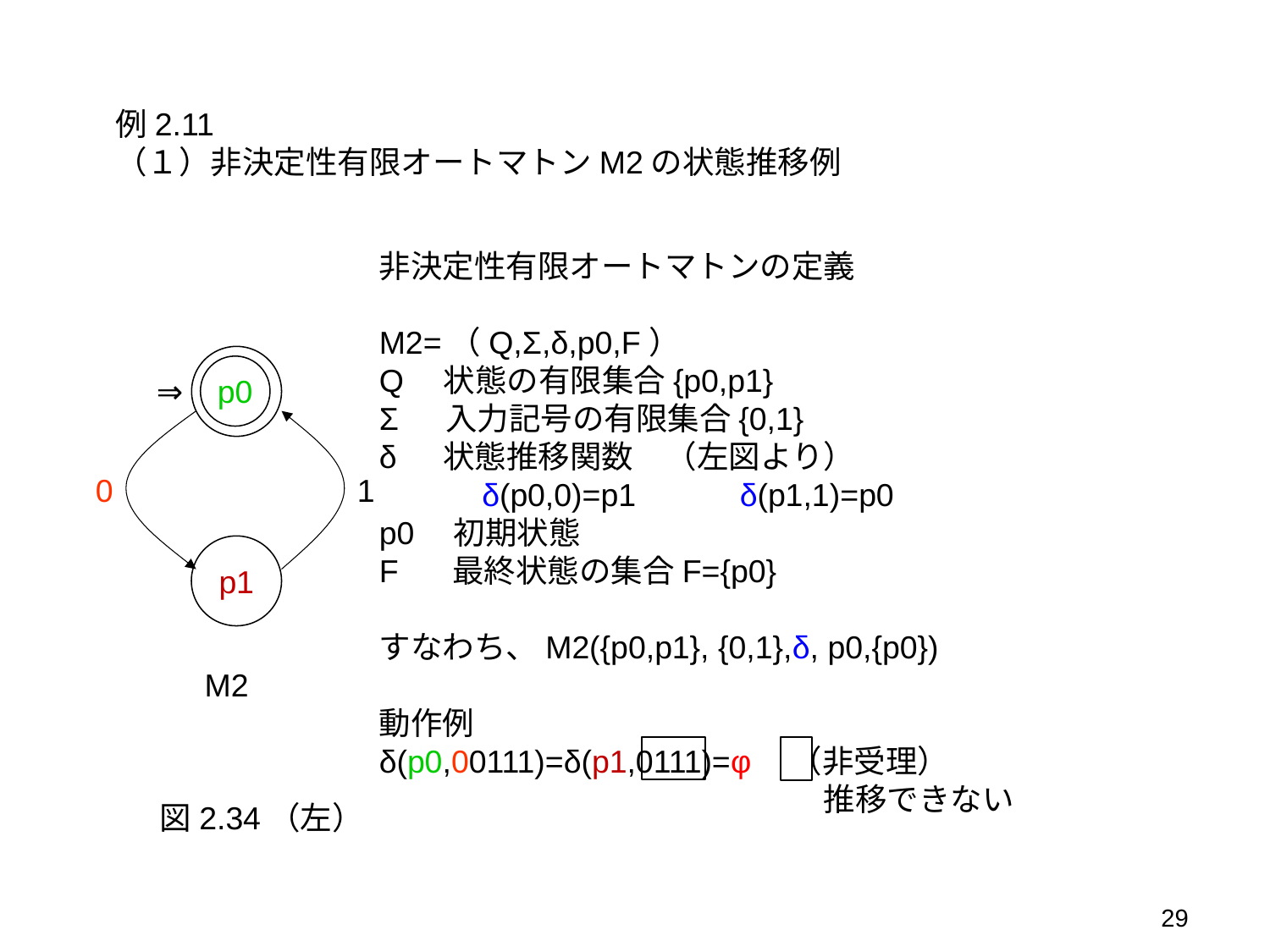

例2.11
（１）非決定性有限オートマトンM2の状態推移例
非決定性有限オートマトンの定義

M2=（Q,Σ,δ,p0,F）
Q　状態の有限集合{p0,p1}
Σ　 入力記号の有限集合{0,1}
δ　 状態推移関数　（左図より）
　　　δ(p0,0)=p1  　　 δ(p1,1)=p0
p0　初期状態
F　  最終状態の集合F={p0}

すなわち、M2({p0,p1}, {0,1},δ, p0,{p0})

動作例
δ(p0,00111)=δ(p1,0111)=φ　（非受理）
　　　　　　　　　　　　　　推移できない

p0
⇒

0
1

p1
M2

図2.34（左）
29